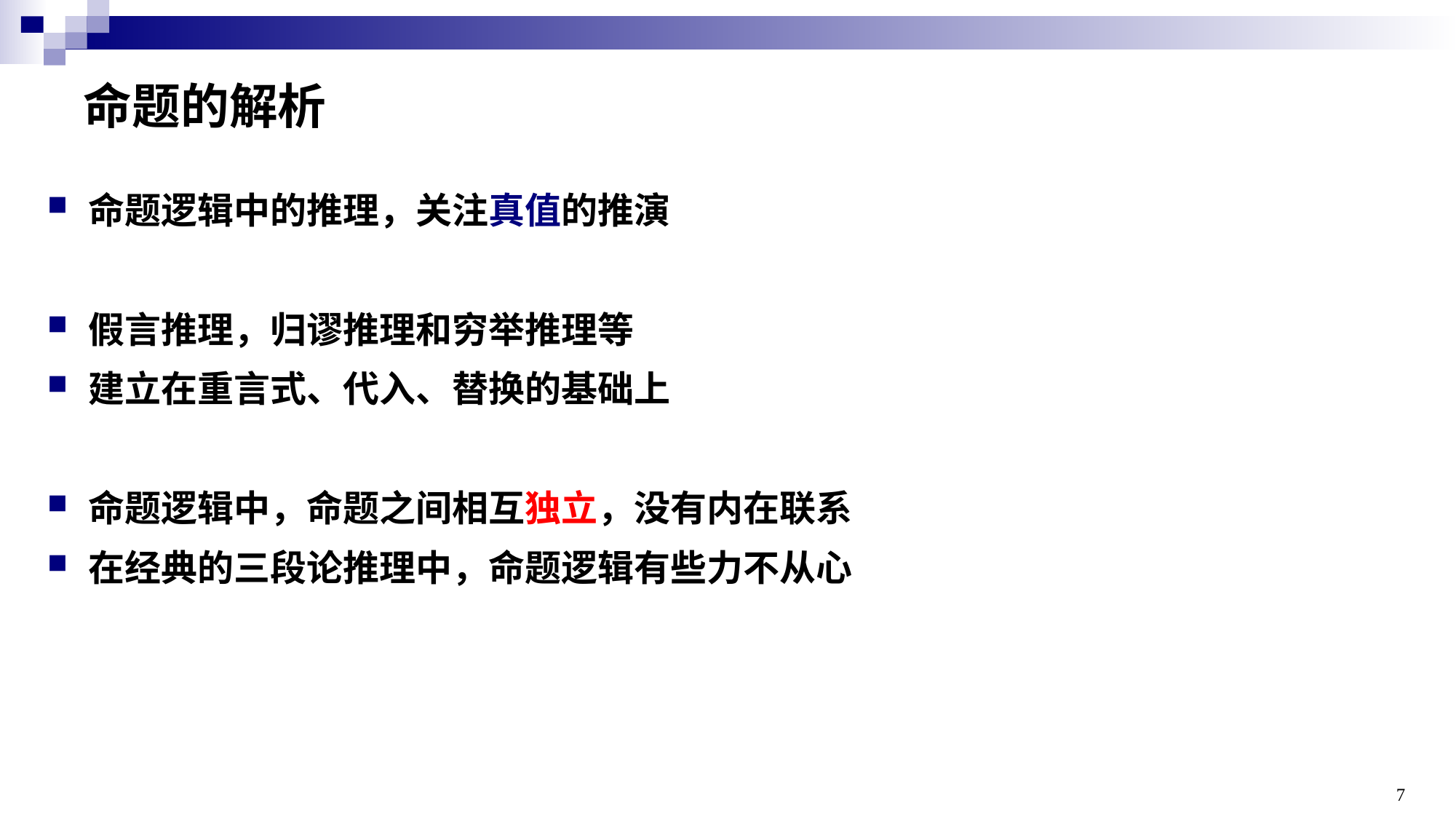

# 命题的解析
命题逻辑中的推理，关注真值的推演

假言推理，归谬推理和穷举推理等
建立在重言式、代入、替换的基础上

命题逻辑中，命题之间相互独立，没有内在联系
在经典的三段论推理中，命题逻辑有些力不从心
7